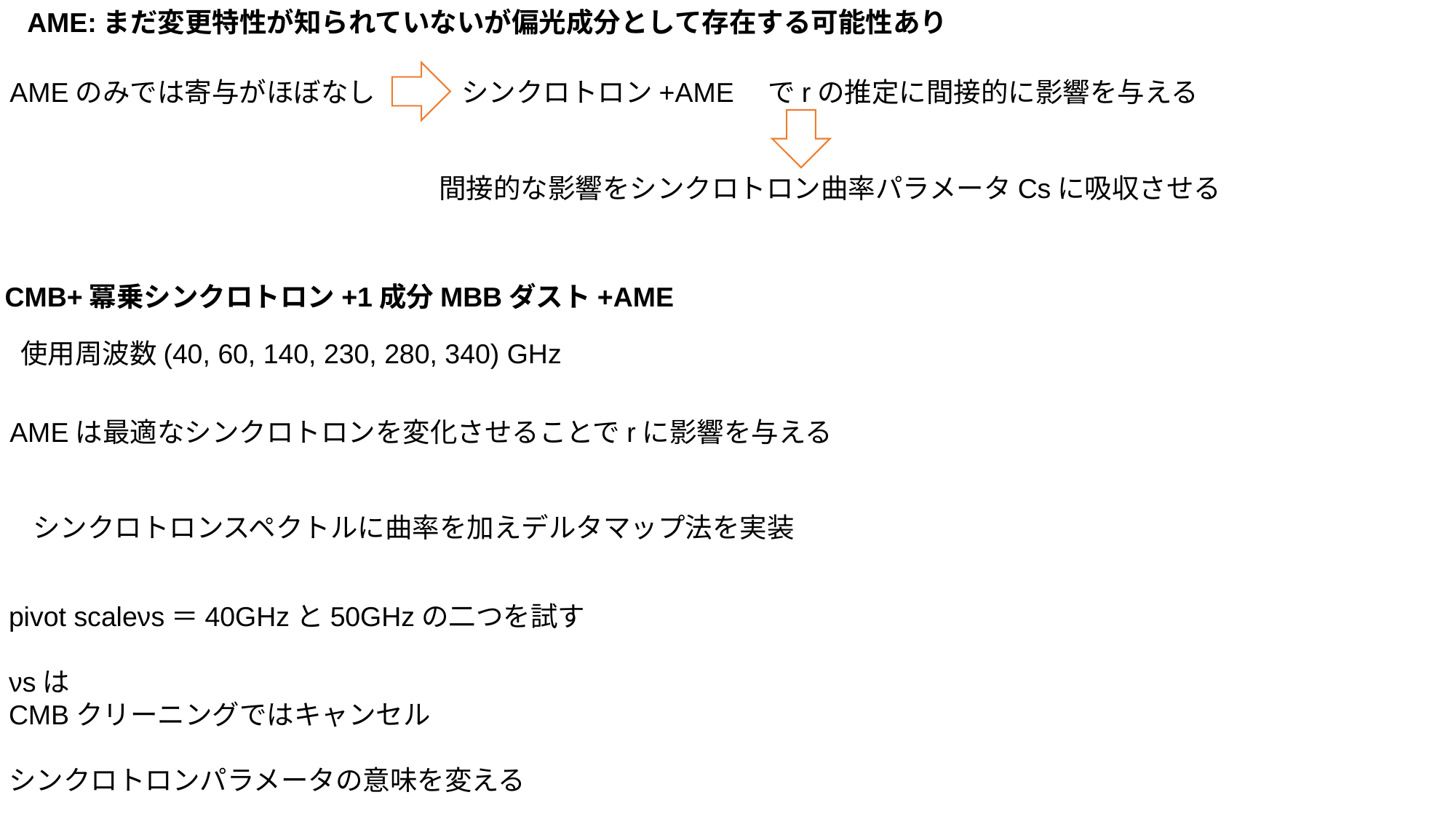

AME:まだ変更特性が知られていないが偏光成分として存在する可能性あり

AMEのみでは寄与がほぼなし
シンクロトロン+AME　でrの推定に間接的に影響を与える

間接的な影響をシンクロトロン曲率パラメータCsに吸収させる
CMB+冪乗シンクロトロン+1成分MBBダスト+AME
 使用周波数(40, 60, 140, 230, 280, 340) GHz
AMEは最適なシンクロトロンを変化させることでrに影響を与える
シンクロトロンスペクトルに曲率を加えデルタマップ法を実装

pivot scaleνs＝40GHzと50GHzの二つを試す

νsは
CMBクリーニングではキャンセル

シンクロトロンパラメータの意味を変える